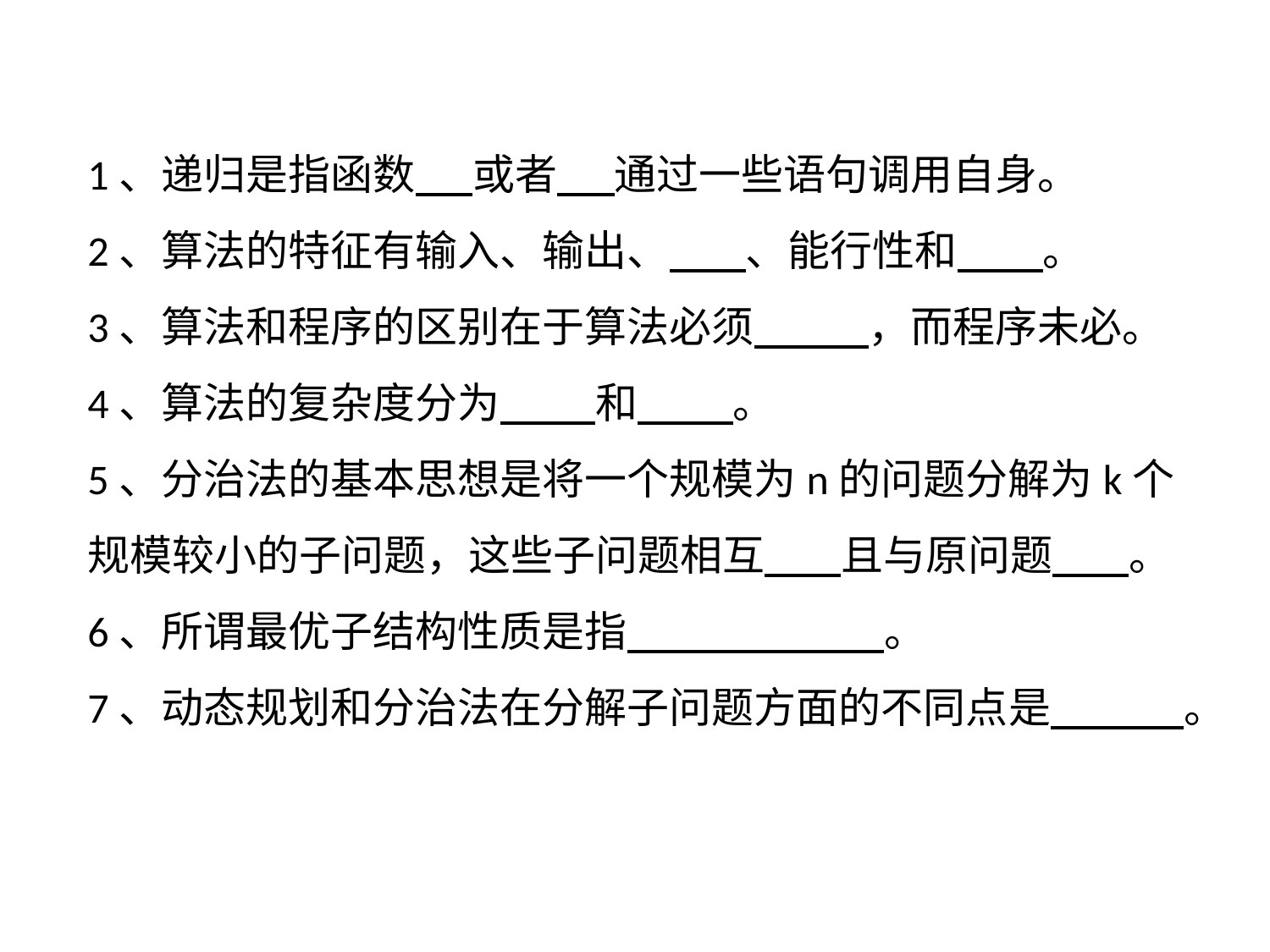

1、递归是指函数      或者      通过一些语句调用自身。
2、算法的特征有输入、输出、        、能行性和         。
3、算法和程序的区别在于算法必须            ，而程序未必。
4、算法的复杂度分为          和          。
5、分治法的基本思想是将一个规模为n的问题分解为k个规模较小的子问题，这些子问题相互        且与原问题        。
6、所谓最优子结构性质是指                           。
7、动态规划和分治法在分解子问题方面的不同点是              。